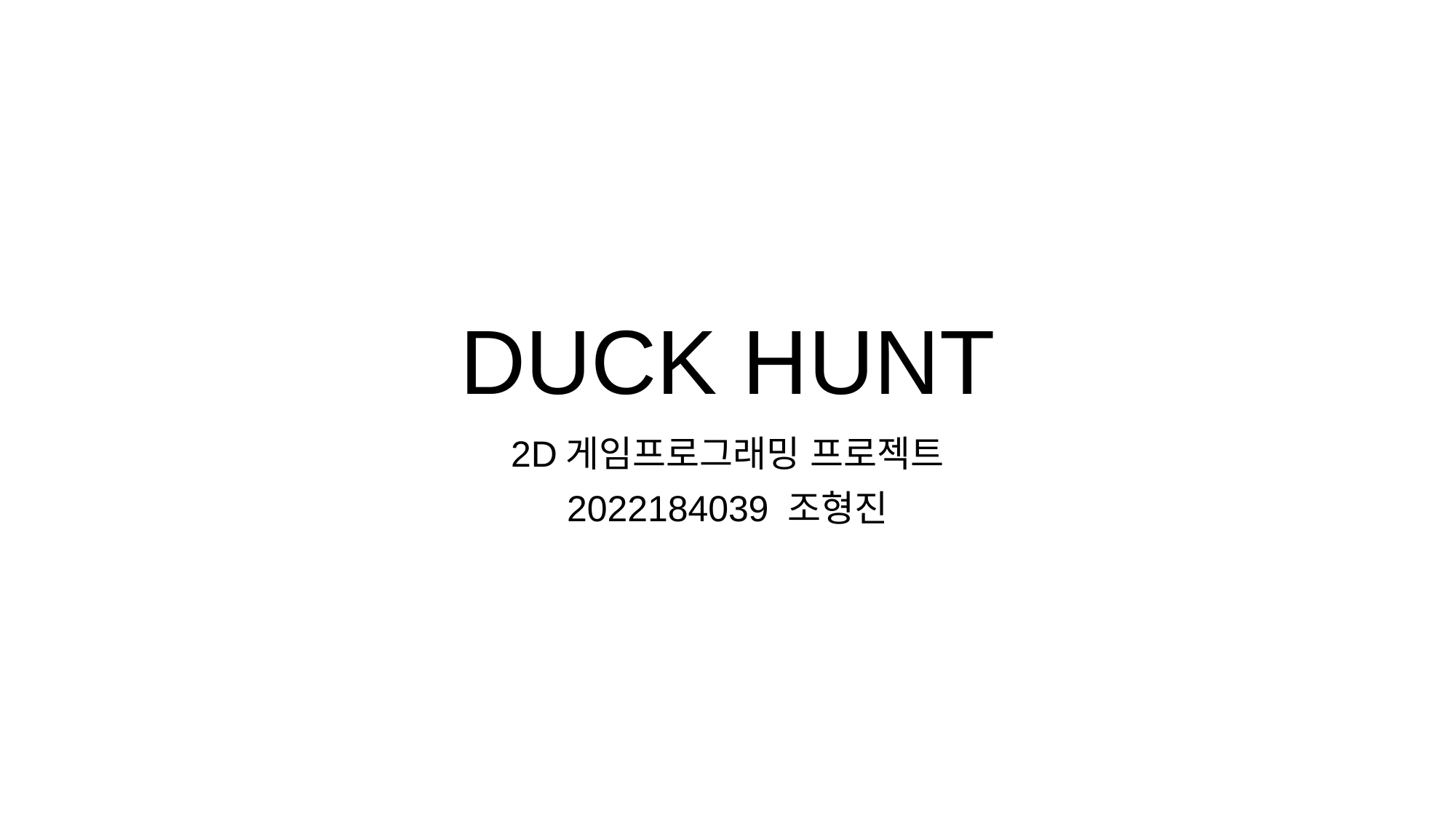

# DUCK HUNT
2D게임프로그래밍 프로젝트
2022184039 조형진